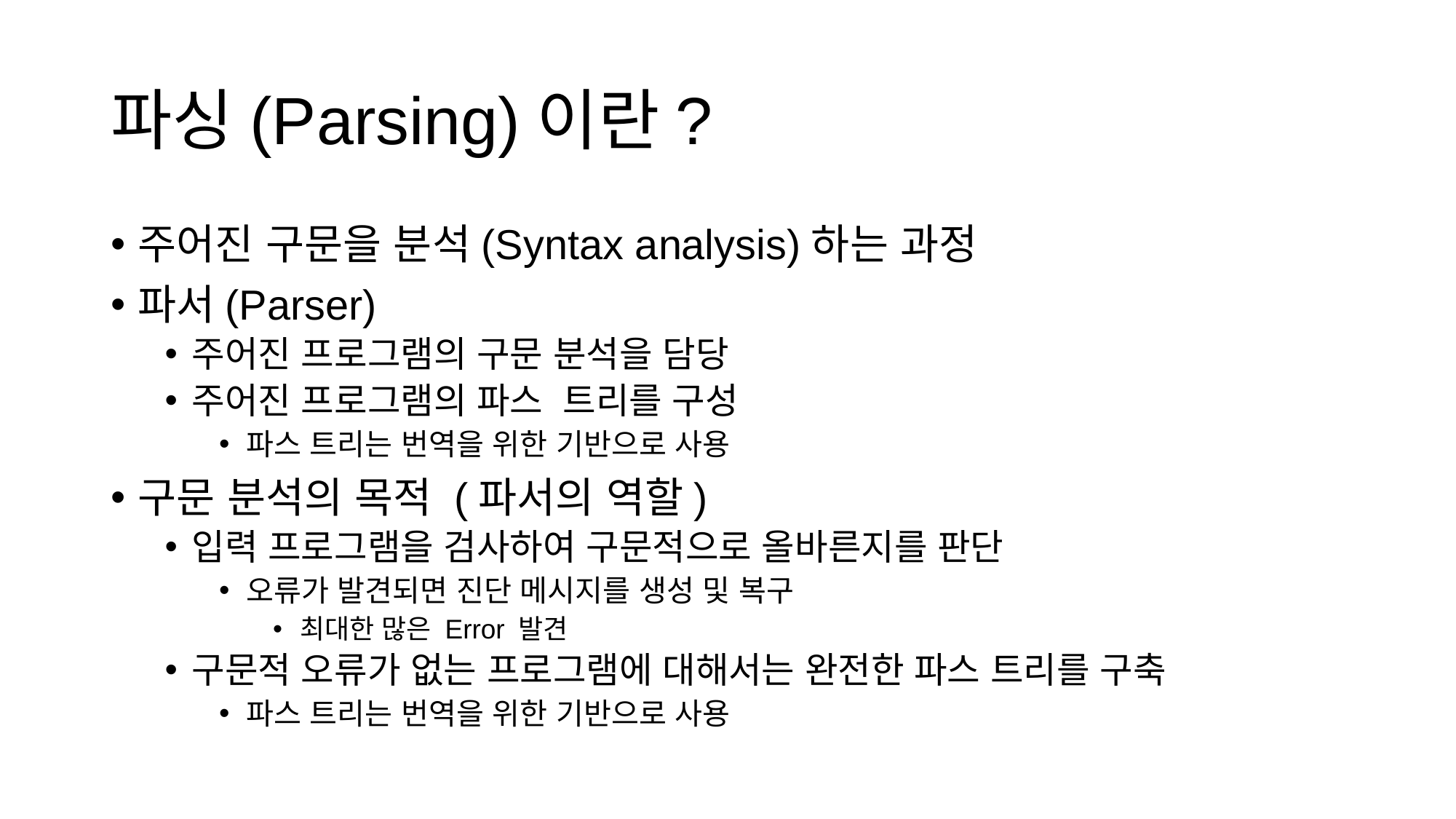

# 파싱(Parsing)이란?
주어진 구문을 분석(Syntax analysis)하는 과정
파서(Parser)
주어진 프로그램의 구문 분석을 담당
주어진 프로그램의 파스  트리를 구성
파스 트리는 번역을 위한 기반으로 사용
구문 분석의 목적 (파서의 역할)
입력 프로그램을 검사하여 구문적으로 올바른지를 판단
오류가 발견되면 진단 메시지를 생성 및 복구
최대한 많은 Error 발견
구문적 오류가 없는 프로그램에 대해서는 완전한 파스 트리를 구축
파스 트리는 번역을 위한 기반으로 사용